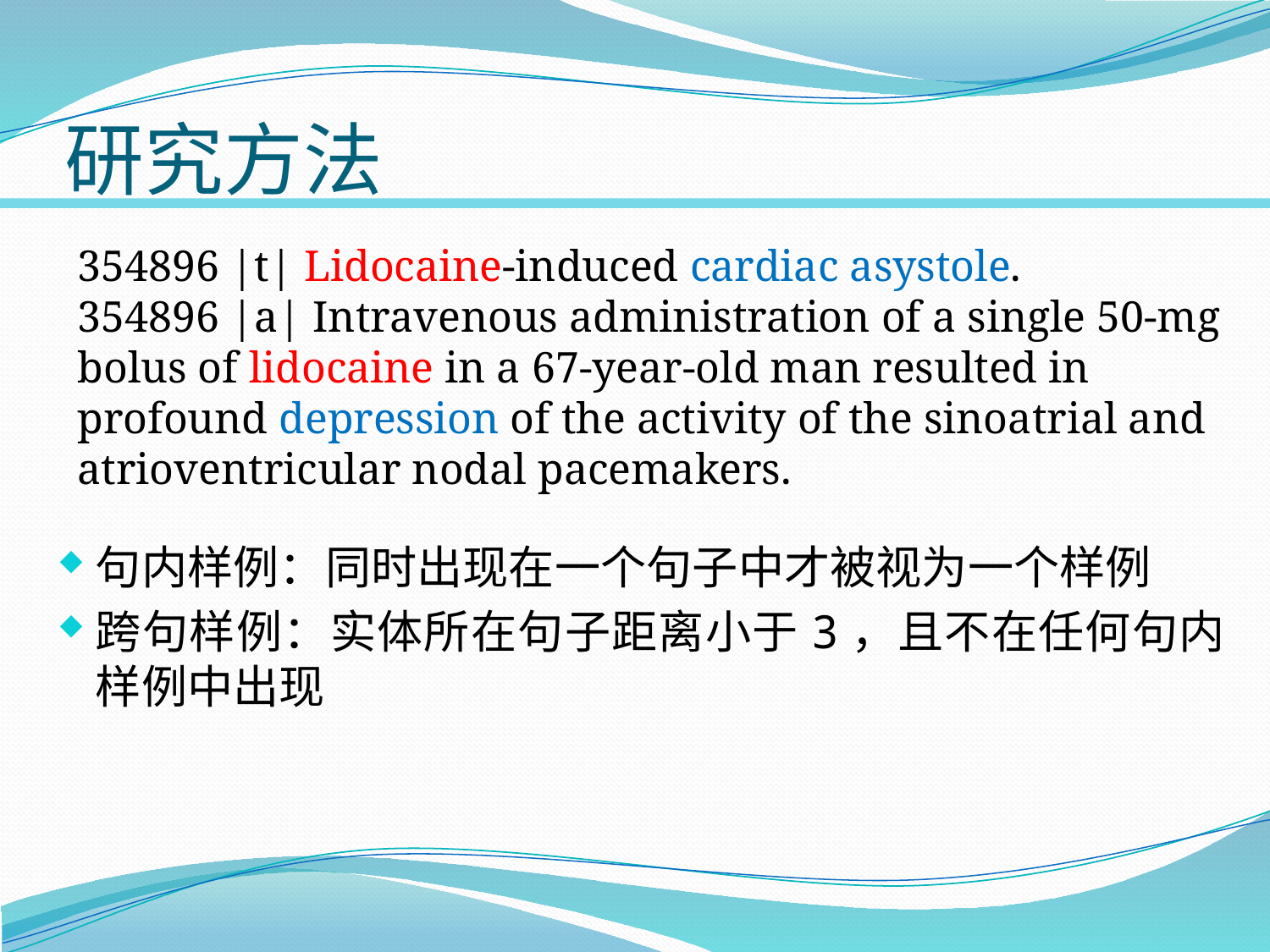

# 研究方法
354896 |t| Lidocaine-induced cardiac asystole.
354896 |a| Intravenous administration of a single 50-mg bolus of lidocaine in a 67-year-old man resulted in profound depression of the activity of the sinoatrial and atrioventricular nodal pacemakers.
句内样例：同时出现在一个句子中才被视为一个样例
跨句样例：实体所在句子距离小于3，且不在任何句内样例中出现